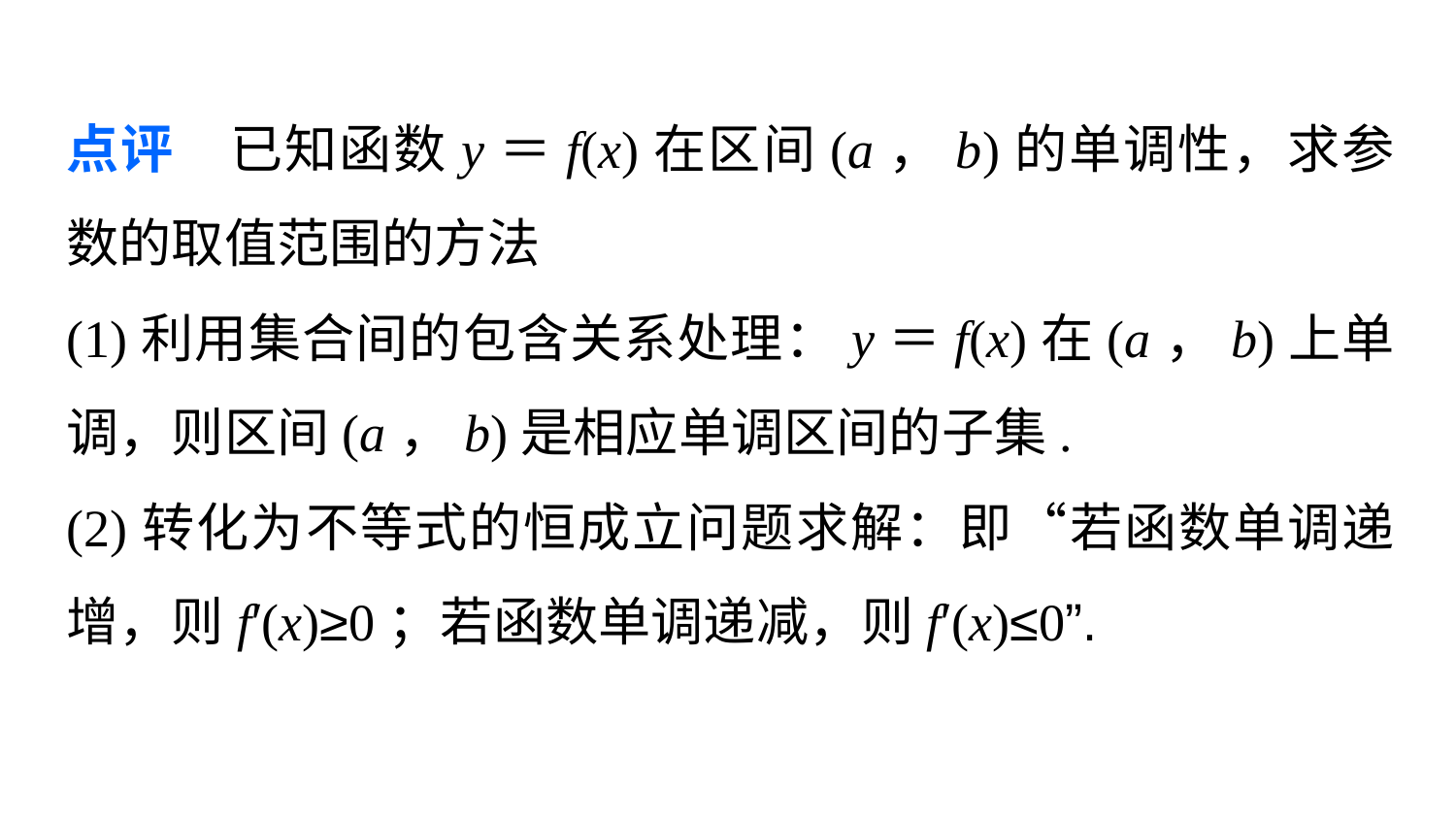

点评　已知函数y＝f(x)在区间(a，b)的单调性，求参数的取值范围的方法
(1)利用集合间的包含关系处理：y＝f(x)在(a，b)上单调，则区间(a，b)是相应单调区间的子集.
(2)转化为不等式的恒成立问题求解：即“若函数单调递增，则f′(x)≥0；若函数单调递减，则f′(x)≤0”.